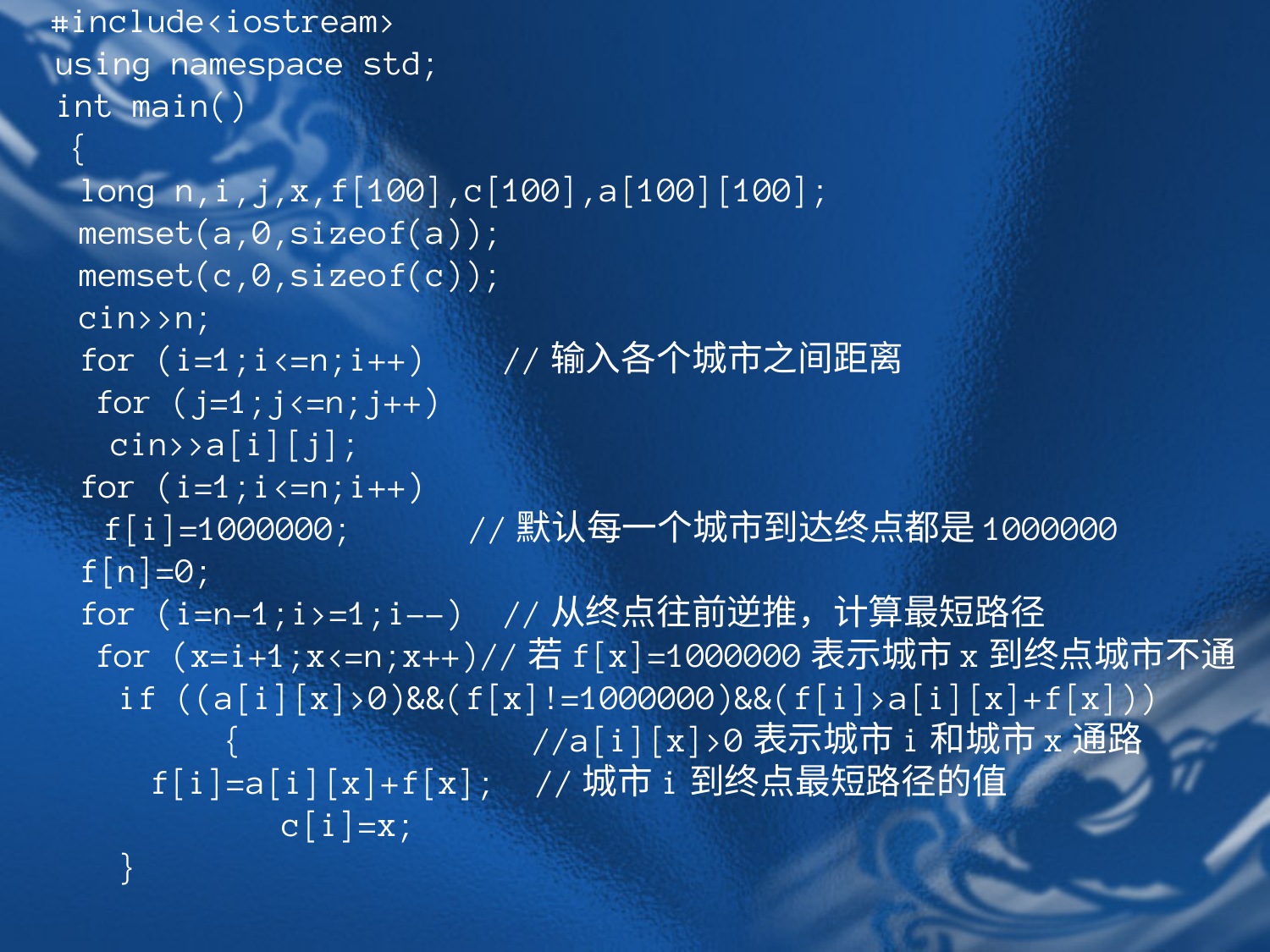

#include<iostream>
　using namespace std;
　int main()
   {
　   long n,i,j,x,f[100],c[100],a[100][100];
　   memset(a,0,sizeof(a));
　   memset(c,0,sizeof(c));
　   cin>>n;
　   for (i=1;i<=n;i++)    //输入各个城市之间距离
　     for (j=1;j<=n;j++)
　       cin>>a[i][j];
　   for (i=1;i<=n;i++)
　      f[i]=1000000;      //默认每一个城市到达终点都是1000000
　   f[n]=0;
　   for (i=n-1;i>=1;i--)  //从终点往前逆推，计算最短路径
　     for (x=i+1;x<=n;x++)//若f[x]=1000000表示城市x到终点城市不通
　        if ((a[i][x]>0)&&(f[x]!=1000000)&&(f[i]>a[i][x]+f[x]))
           {               //a[i][x]>0表示城市i和城市x通路
　            f[i]=a[i][x]+f[x];  //城市i到终点最短路径的值
              c[i]=x;
　        }